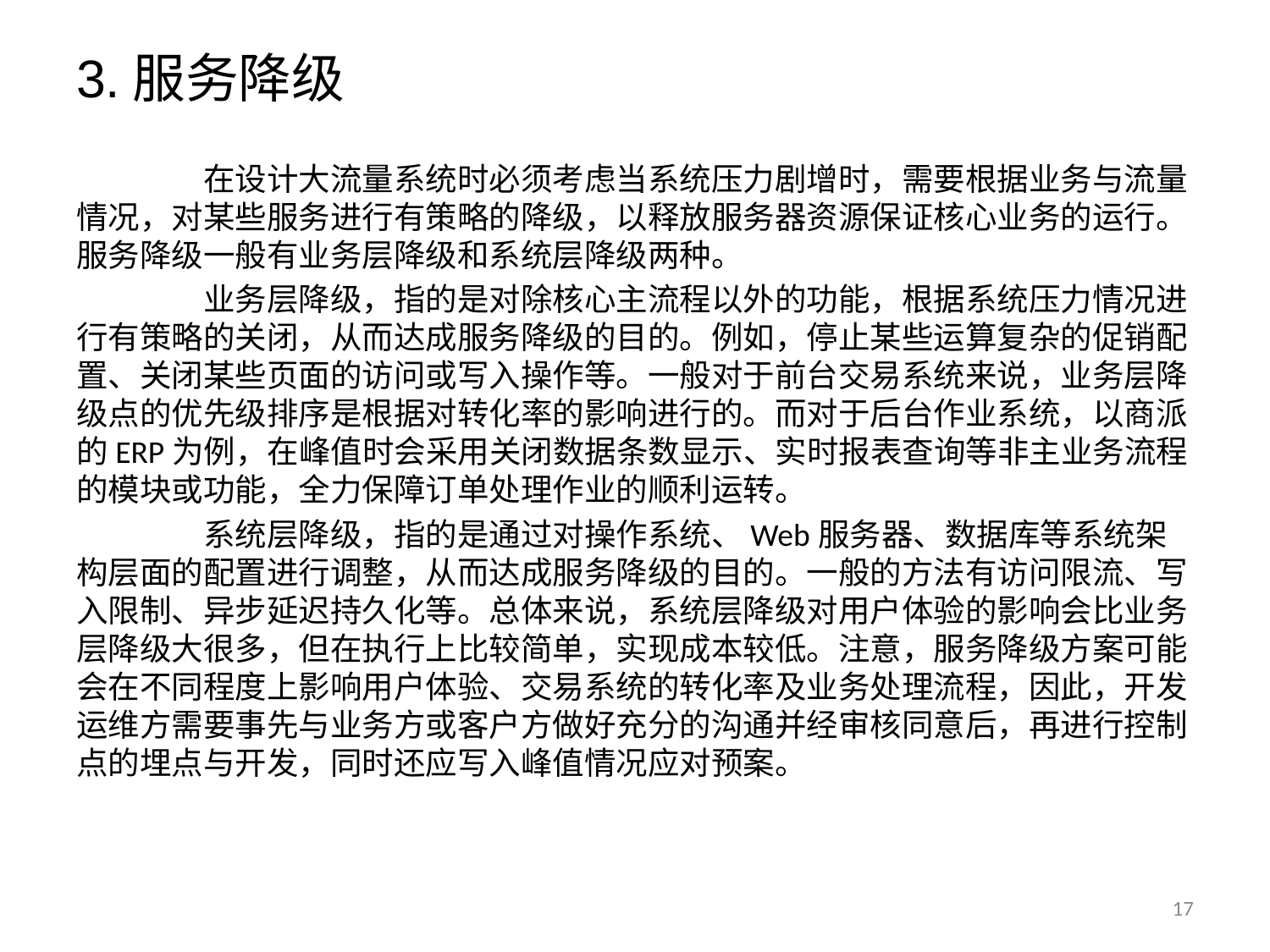

# 3.服务降级
	在设计大流量系统时必须考虑当系统压力剧增时，需要根据业务与流量情况，对某些服务进行有策略的降级，以释放服务器资源保证核心业务的运行。服务降级一般有业务层降级和系统层降级两种。
	业务层降级，指的是对除核心主流程以外的功能，根据系统压力情况进行有策略的关闭，从而达成服务降级的目的。例如，停止某些运算复杂的促销配置、关闭某些页面的访问或写入操作等。一般对于前台交易系统来说，业务层降级点的优先级排序是根据对转化率的影响进行的。而对于后台作业系统，以商派的ERP为例，在峰值时会采用关闭数据条数显示、实时报表查询等非主业务流程的模块或功能，全力保障订单处理作业的顺利运转。
	系统层降级，指的是通过对操作系统、Web服务器、数据库等系统架构层面的配置进行调整，从而达成服务降级的目的。一般的方法有访问限流、写入限制、异步延迟持久化等。总体来说，系统层降级对用户体验的影响会比业务层降级大很多，但在执行上比较简单，实现成本较低。注意，服务降级方案可能会在不同程度上影响用户体验、交易系统的转化率及业务处理流程，因此，开发运维方需要事先与业务方或客户方做好充分的沟通并经审核同意后，再进行控制点的埋点与开发，同时还应写入峰值情况应对预案。
17